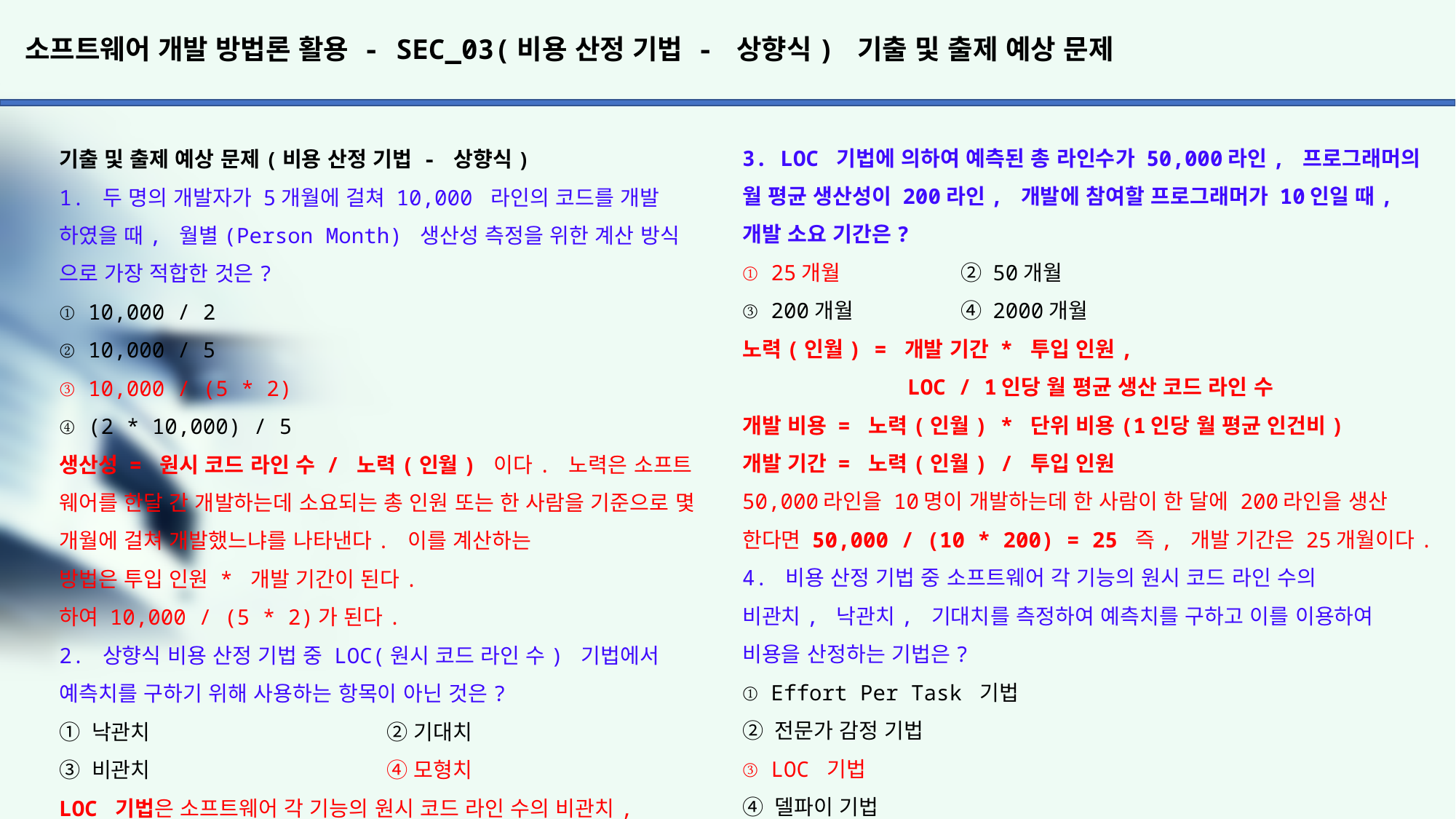

# 소프트웨어 개발 방법론 활용 - SEC_03(비용 산정 기법 - 상향식) 기출 및 출제 예상 문제
3. LOC 기법에 의하여 예측된 총 라인수가 50,000라인, 프로그래머의
월 평균 생산성이 200라인, 개발에 참여할 프로그래머가 10인일 때, 개발 소요 기간은?
① 25개월		② 50개월
③ 200개월 	④ 2000개월
노력(인월) = 개발 기간 * 투입 인원,
             LOC / 1인당 월 평균 생산 코드 라인 수
개발 비용 = 노력(인월) * 단위 비용(1인당 월 평균 인건비)
개발 기간 = 노력(인월) / 투입 인원
50,000라인을 10명이 개발하는데 한 사람이 한 달에 200라인을 생산
한다면 50,000 / (10 * 200) = 25 즉, 개발 기간은 25개월이다.
4. 비용 산정 기법 중 소프트웨어 각 기능의 원시 코드 라인 수의
비관치, 낙관치, 기대치를 측정하여 예측치를 구하고 이를 이용하여
비용을 산정하는 기법은?
① Effort Per Task 기법
② 전문가 감정 기법
③ LOC 기법
④ 델파이 기법
Effort Per Task(개발 단계별 인월수) 기법
개발 단계별 인원수 기법은 LOC 기법을 보완하기 위해서 생겨난 기법 으로, 각 기능을 구현시키는데 필요한 노력을 생명 주기의 각 단계별로
산정한다.
▶ LOC 기법보다 더 정확하다.
전문가 감정 기법(하향식 기법)
전문가 감정 기법은 조직 내에 있는 경험이 많은 2명 이상의 전문가
에게 비용 산정을 의뢰하는 기법이다. 가장 편리하고 신속하게 비용을
산정할 수 있으며, 의뢰자로부터 믿음을 얻을 수 있으며, 새로운
프로젝트에는 과거의 프로젝트와 다른 요소들이 있다는 것을 간과할 수
있다. 새로운 프로젝트와 유사한 프로젝트에 대한 경험이 없을 수도
있으며, 지극히 개인적이고 주관적일 수 있다.
델파이 기법(하향식 기법)
델파이 기법은 전문가 감정 기법의 주관적인 편견을 보완하기 위해서
많은 전문가의 의견을 종합하여 산정하는 기법이다. 전문가들의 편견
이나 분위기에 지배되지 않도록 한 명의 조정자와 여러 전문가로 구성
된다.

기출 및 출제 예상 문제(비용 산정 기법 - 상향식)
1. 두 명의 개발자가 5개월에 걸쳐 10,000 라인의 코드를 개발 하였을 때, 월별(Person Month) 생산성 측정을 위한 계산 방식 으로 가장 적합한 것은?
① 10,000 / 2
② 10,000 / 5
③ 10,000 / (5 * 2)
④ (2 * 10,000) / 5
생산성 = 원시 코드 라인 수 / 노력(인월) 이다. 노력은 소프트 웨어를 한달 간 개발하는데 소요되는 총 인원 또는 한 사람을 기준으로 몇 개월에 걸쳐 개발했느냐를 나타낸다. 이를 계산하는
방법은 투입 인원 * 개발 기간이 된다.
하여 10,000 / (5 * 2)가 된다.
2. 상향식 비용 산정 기법 중 LOC(원시 코드 라인 수) 기법에서 예측치를 구하기 위해 사용하는 항목이 아닌 것은?
① 낙관치 			② 기대치
③ 비관치		 	④ 모형치
LOC 기법은 소프트웨어 각 기능의 원시 코드 라인 수의 비관치,
낙관치, 기대치를 측정하여 예측치를 구하고 이를 이용하여 비용을 산정하는 기법이다.
▶ 측정이 용이하고 이해하기 쉬워 가장 많이 사용된다.
▶ 예측치를 이용하여 생산성, 노력, 개발 기간 등의 비용을 산정
한다.
▶ 비관치 : 가장 많이 측정된 코드 라인 수
▶ 낙관치 : 가장 적게 측정된 코드 라인 수
▶ 기대치 : 측정된 모든 코드 라인 수의 평균